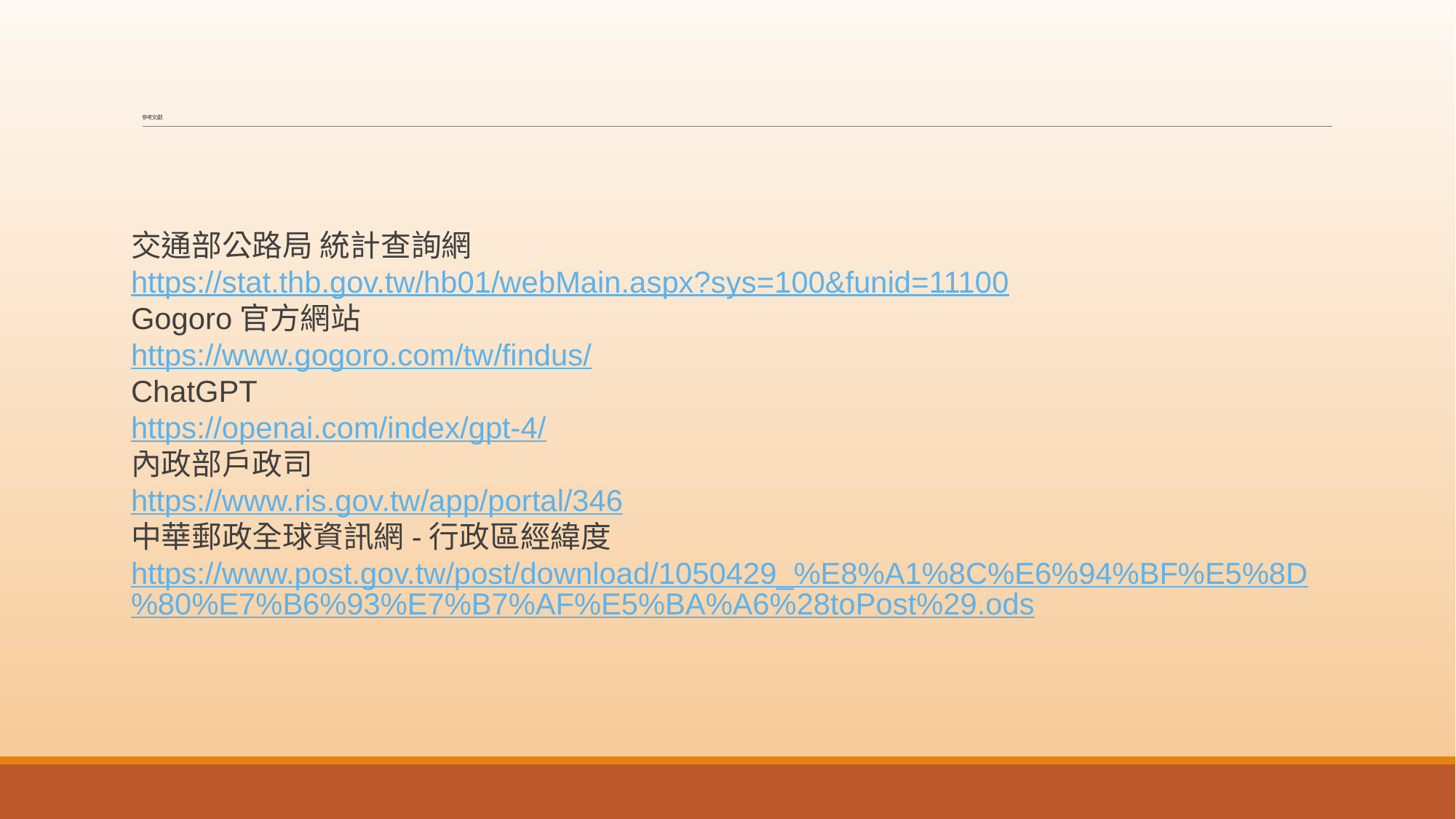

# 參考文獻
交通部公路局 統計查詢網
https://stat.thb.gov.tw/hb01/webMain.aspx?sys=100&funid=11100
Gogoro官方網站
https://www.gogoro.com/tw/findus/
ChatGPT
https://openai.com/index/gpt-4/
內政部戶政司
https://www.ris.gov.tw/app/portal/346
中華郵政全球資訊網-行政區經緯度https://www.post.gov.tw/post/download/1050429_%E8%A1%8C%E6%94%BF%E5%8D%80%E7%B6%93%E7%B7%AF%E5%BA%A6%28toPost%29.ods